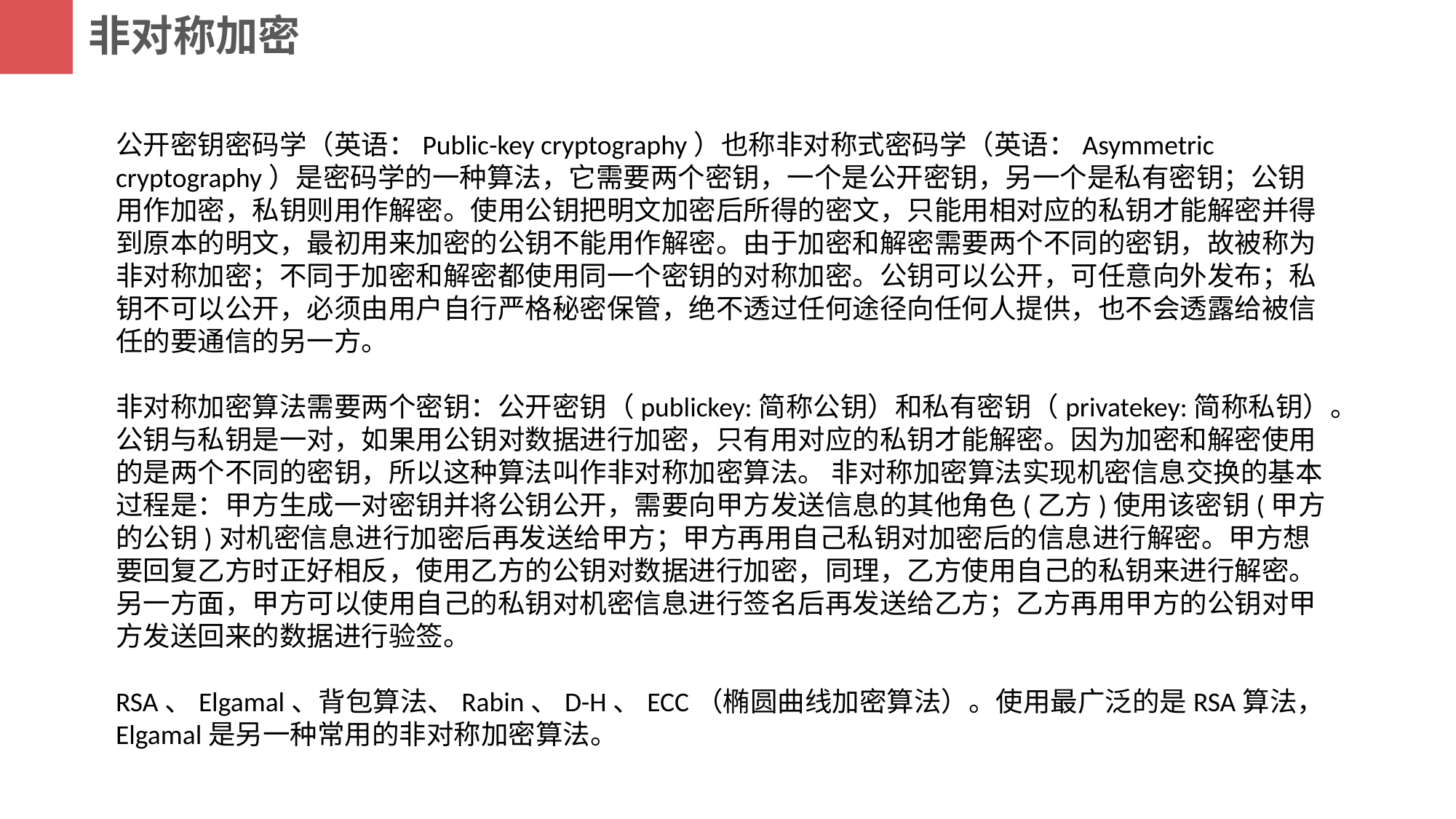

非对称加密
公开密钥密码学（英语：Public-key cryptography）也称非对称式密码学（英语：Asymmetric cryptography）是密码学的一种算法，它需要两个密钥，一个是公开密钥，另一个是私有密钥；公钥用作加密，私钥则用作解密。使用公钥把明文加密后所得的密文，只能用相对应的私钥才能解密并得到原本的明文，最初用来加密的公钥不能用作解密。由于加密和解密需要两个不同的密钥，故被称为非对称加密；不同于加密和解密都使用同一个密钥的对称加密。公钥可以公开，可任意向外发布；私钥不可以公开，必须由用户自行严格秘密保管，绝不透过任何途径向任何人提供，也不会透露给被信任的要通信的另一方。

非对称加密算法需要两个密钥：公开密钥（publickey:简称公钥）和私有密钥（privatekey:简称私钥）。公钥与私钥是一对，如果用公钥对数据进行加密，只有用对应的私钥才能解密。因为加密和解密使用的是两个不同的密钥，所以这种算法叫作非对称加密算法。 非对称加密算法实现机密信息交换的基本过程是：甲方生成一对密钥并将公钥公开，需要向甲方发送信息的其他角色(乙方)使用该密钥(甲方的公钥)对机密信息进行加密后再发送给甲方；甲方再用自己私钥对加密后的信息进行解密。甲方想要回复乙方时正好相反，使用乙方的公钥对数据进行加密，同理，乙方使用自己的私钥来进行解密。
另一方面，甲方可以使用自己的私钥对机密信息进行签名后再发送给乙方；乙方再用甲方的公钥对甲方发送回来的数据进行验签。

RSA、Elgamal、背包算法、Rabin、D-H、ECC（椭圆曲线加密算法）。使用最广泛的是RSA算法，Elgamal是另一种常用的非对称加密算法。